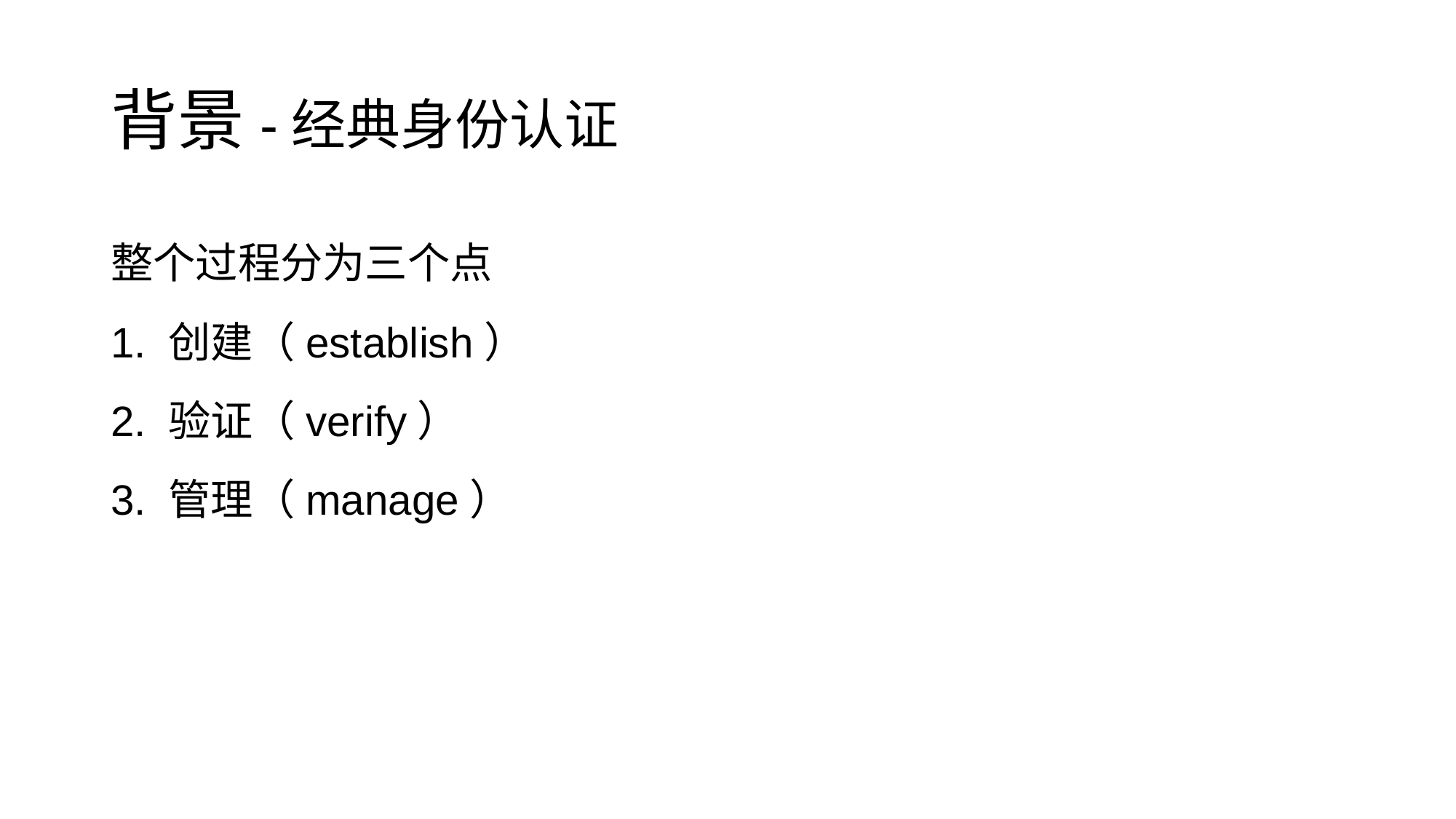

# 背景-经典身份认证
整个过程分为三个点
1. 创建（establish）
2. 验证（verify）
3. 管理（manage）